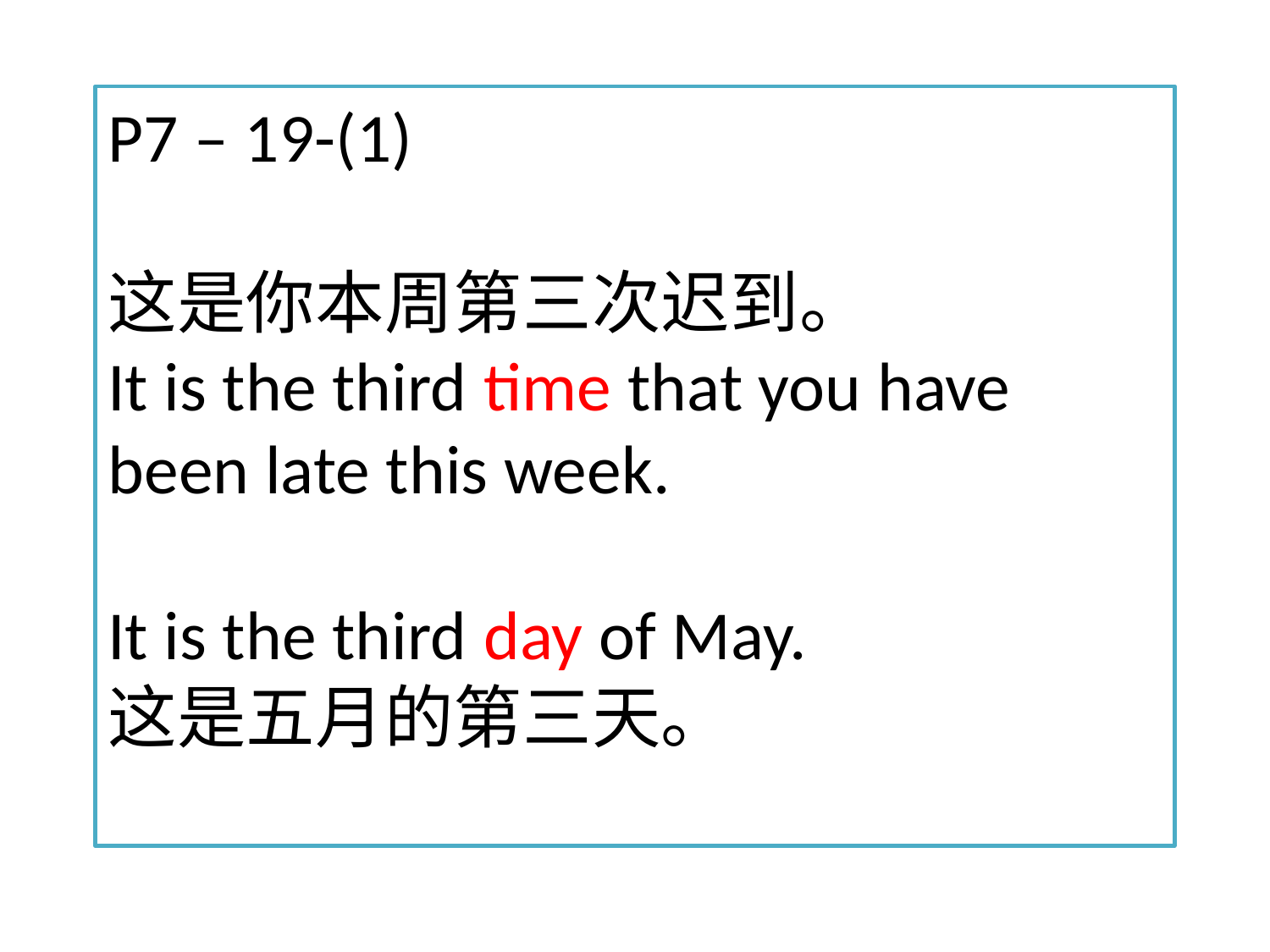

# P7 – 19-(1) 这是你本周第三次迟到。 It is the third time that you have been late this week. It is the third day of May. 这是五月的第三天。